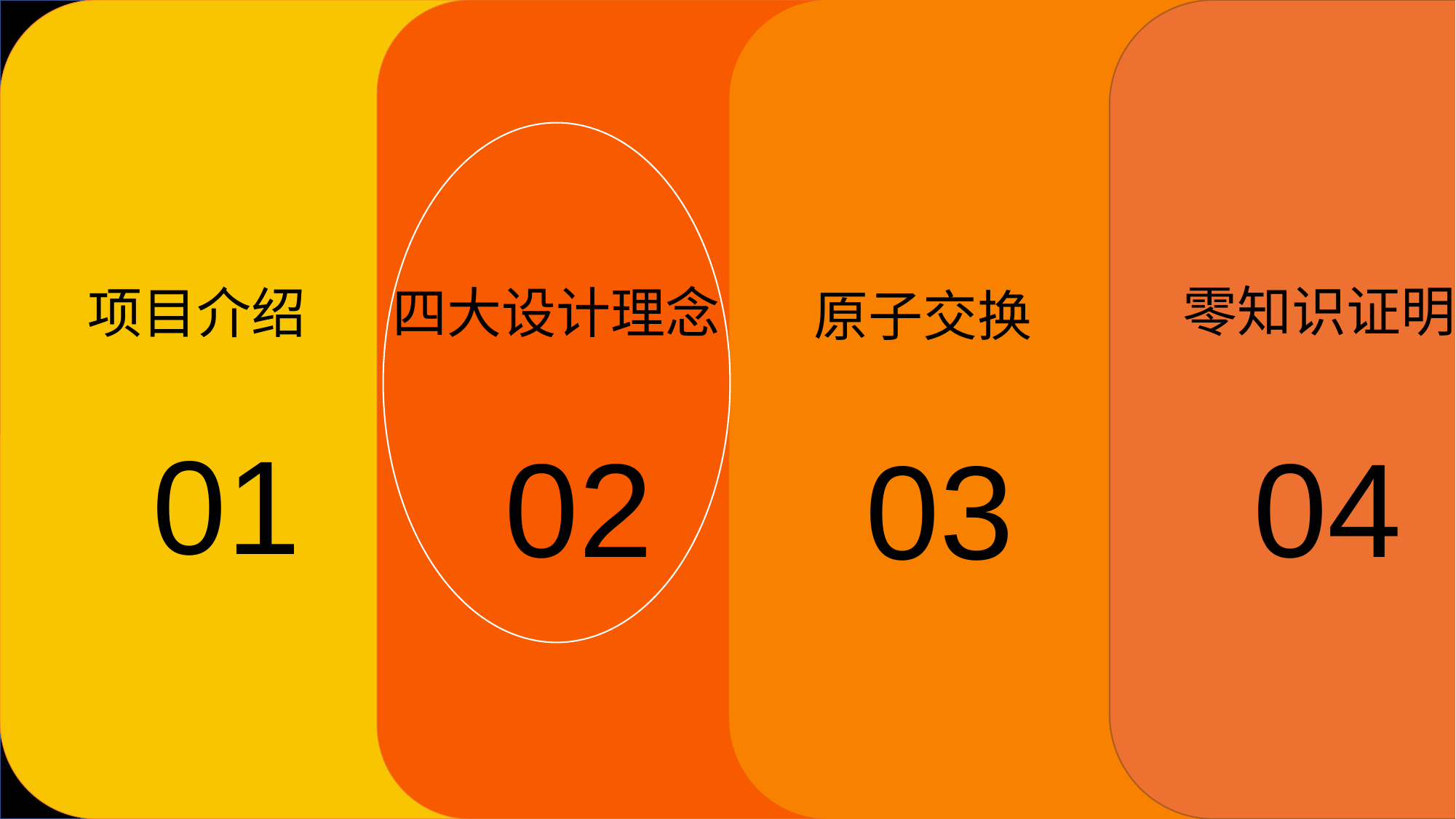

#

零知识证明
四大设计理念
项目介绍
原子交换
01
02
04
03